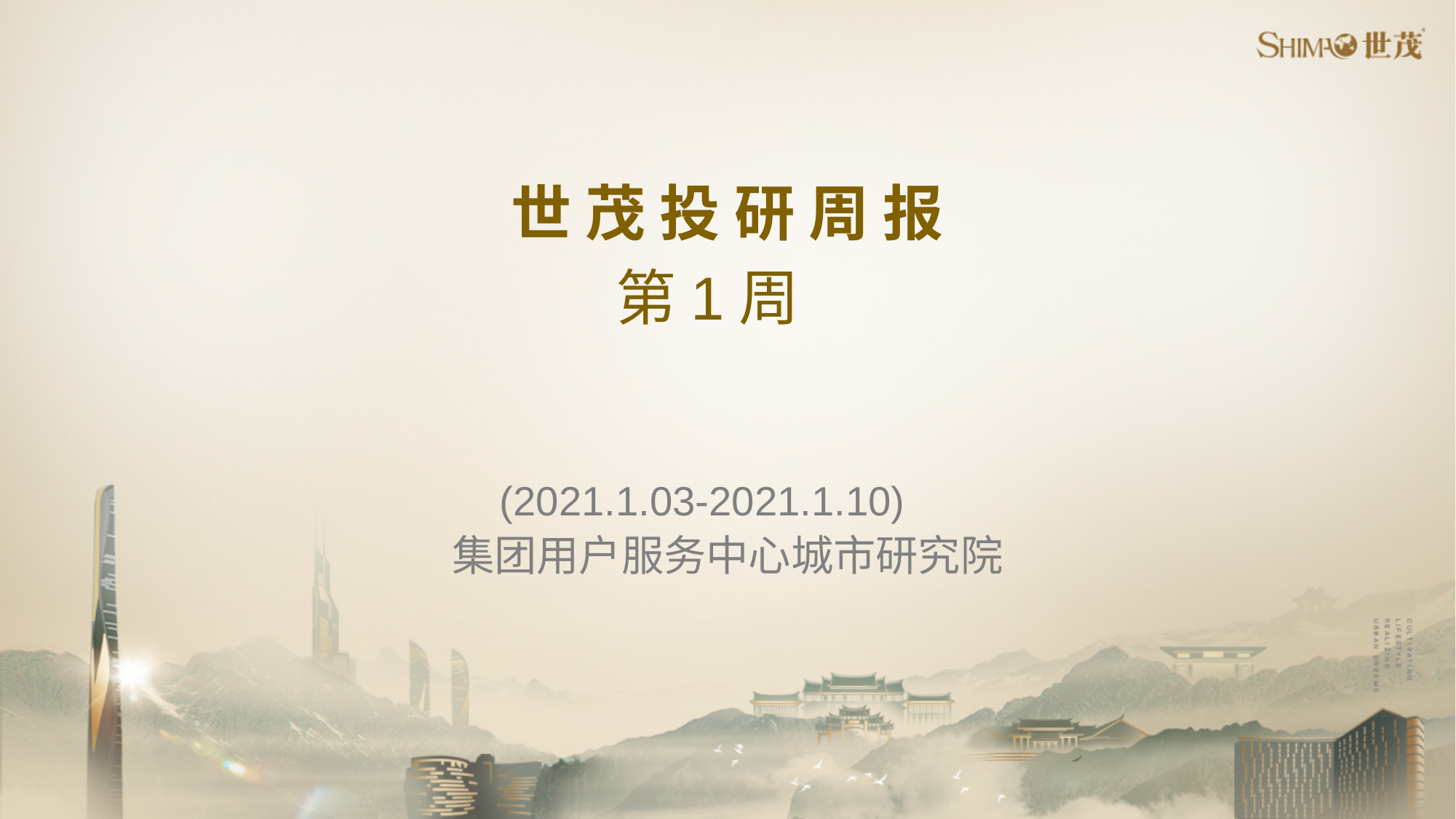

# 世 茂 投 研 周 报
第1周
(2021.1.03-2021.1.10)
集团用户服务中心城市研究院